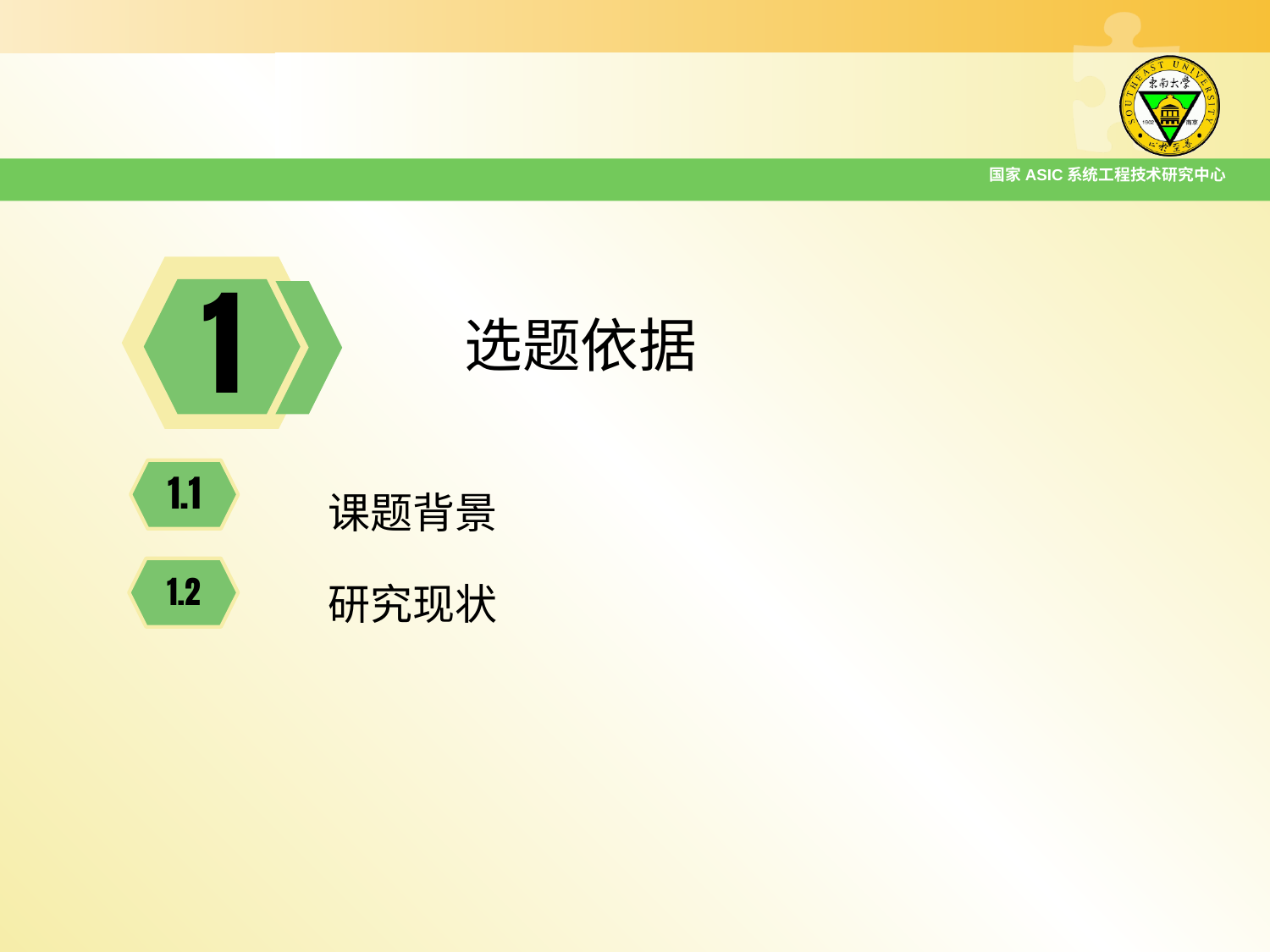

国家ASIC系统工程技术研究中心

1
1.1
1.2

选题依据
课题背景
研究现状